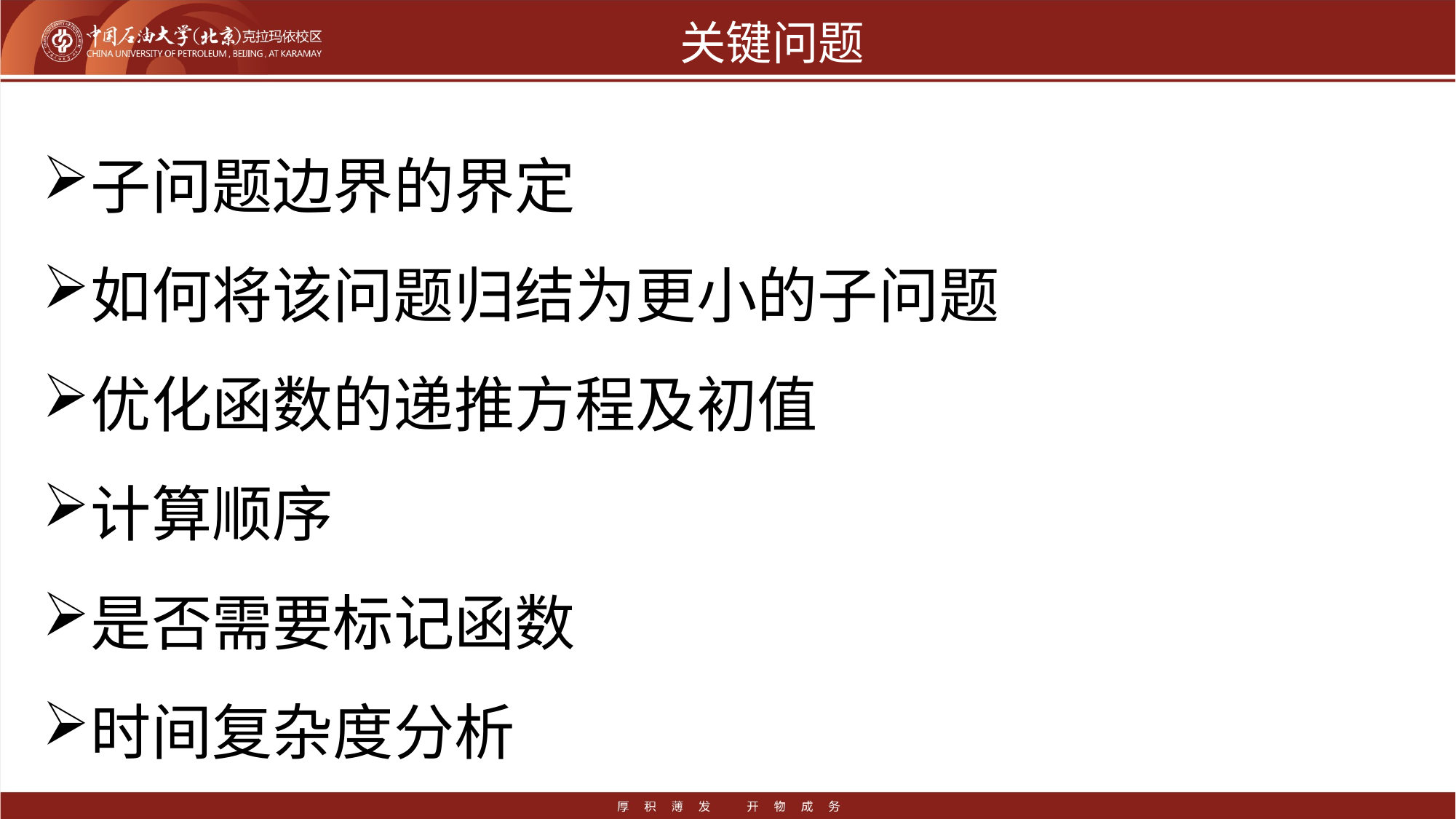

# 关键问题
子问题边界的界定
如何将该问题归结为更小的子问题
优化函数的递推方程及初值
计算顺序
是否需要标记函数
时间复杂度分析